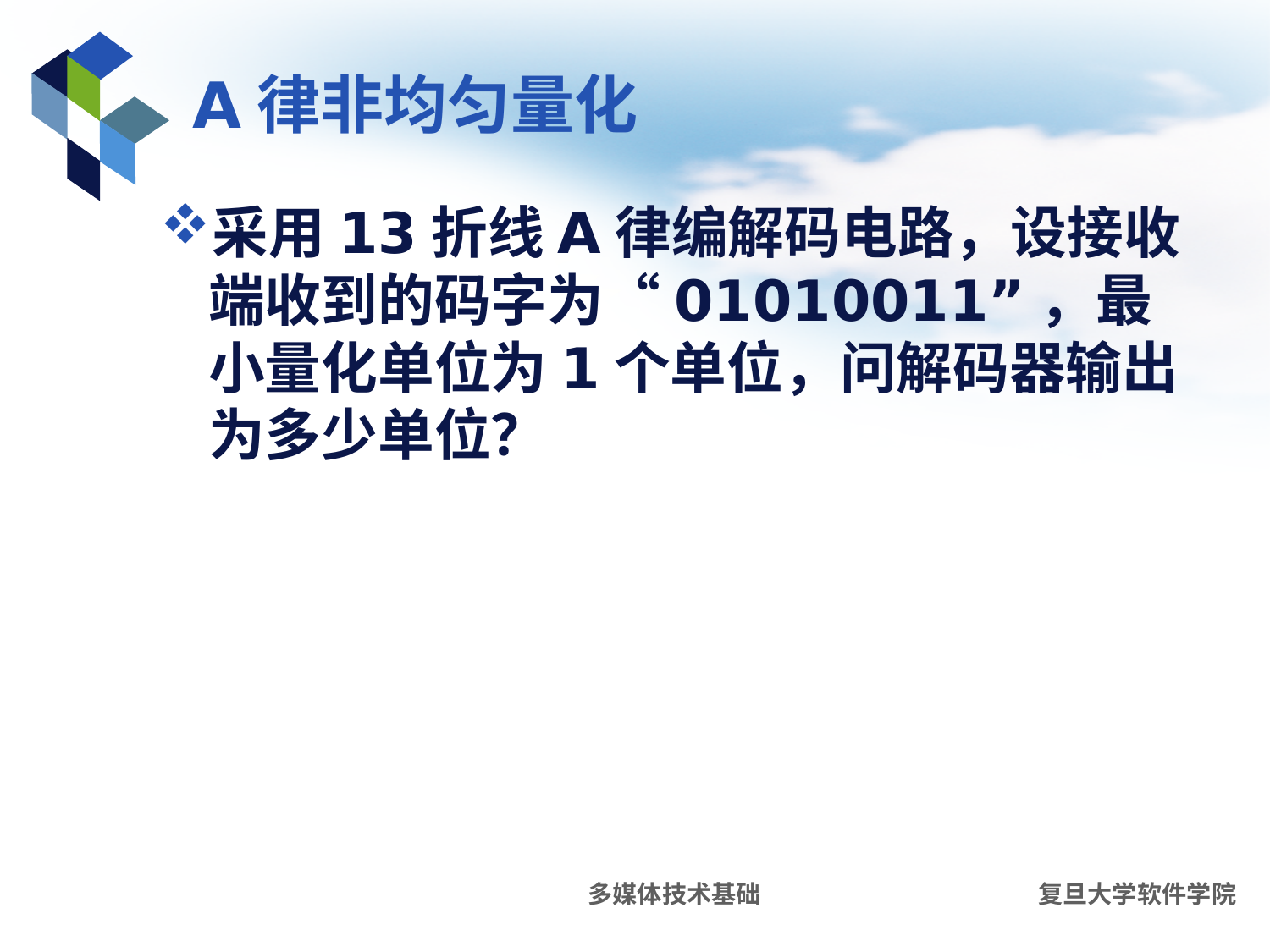

# A律非均匀量化
采用13折线A律编解码电路，设接收端收到的码字为“01010011”，最小量化单位为1个单位，问解码器输出为多少单位？
多媒体技术基础